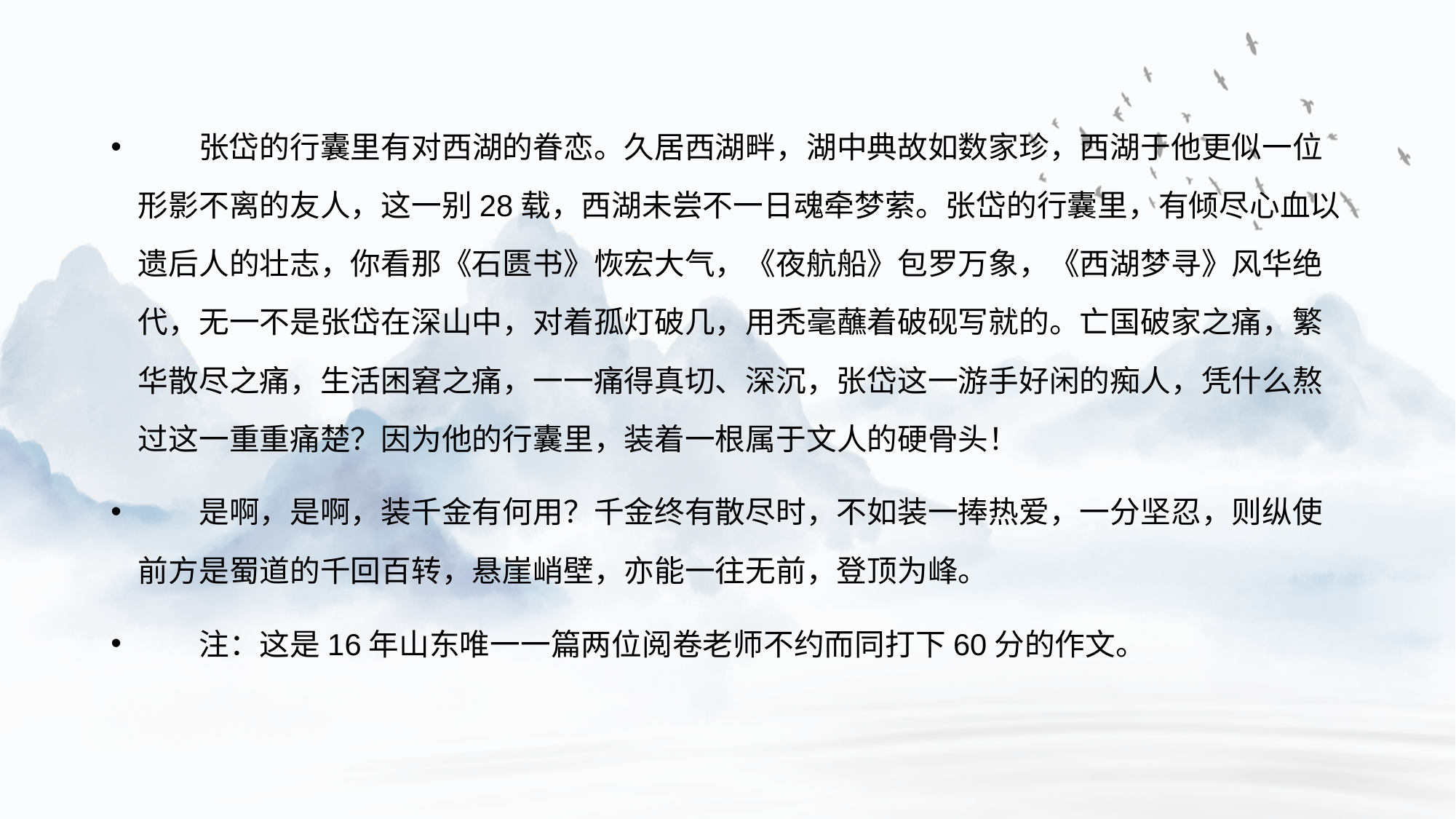

张岱的行囊里有对西湖的眷恋。久居西湖畔，湖中典故如数家珍，西湖于他更似一位形影不离的友人，这一别28载，西湖未尝不一日魂牵梦萦。张岱的行囊里，有倾尽心血以遗后人的壮志，你看那《石匮书》恢宏大气，《夜航船》包罗万象，《西湖梦寻》风华绝代，无一不是张岱在深山中，对着孤灯破几，用秃毫蘸着破砚写就的。亡国破家之痛，繁华散尽之痛，生活困窘之痛，一一痛得真切、深沉，张岱这一游手好闲的痴人，凭什么熬过这一重重痛楚？因为他的行囊里，装着一根属于文人的硬骨头！
　　是啊，是啊，装千金有何用？千金终有散尽时，不如装一捧热爱，一分坚忍，则纵使前方是蜀道的千回百转，悬崖峭壁，亦能一往无前，登顶为峰。
　　注：这是16年山东唯一一篇两位阅卷老师不约而同打下60分的作文。